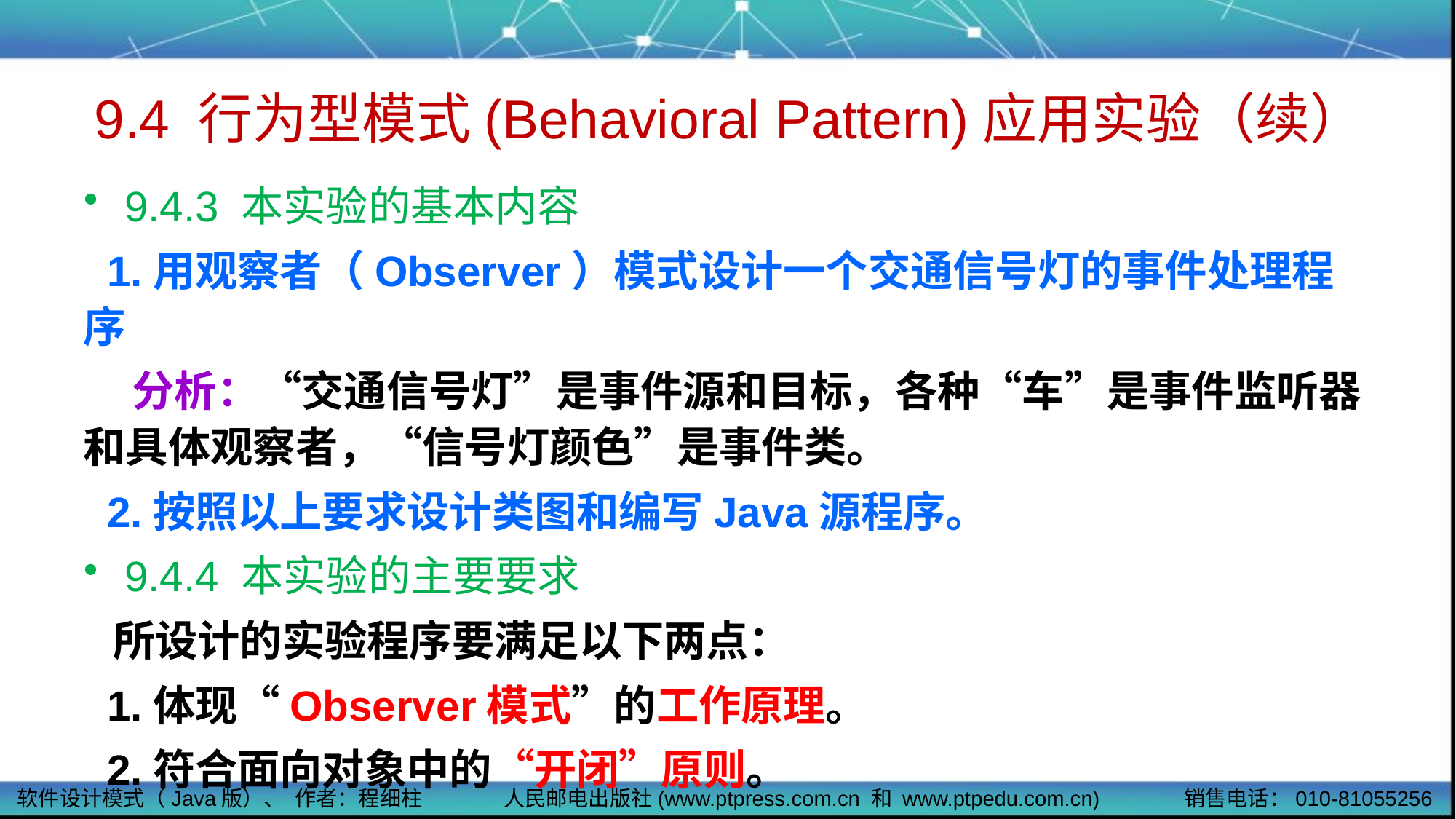

# 9.4 行为型模式(Behavioral Pattern)应用实验（续）
9.4.3 本实验的基本内容
  1.用观察者（Observer）模式设计一个交通信号灯的事件处理程序
    分析：“交通信号灯”是事件源和目标，各种“车”是事件监听器和具体观察者，“信号灯颜色”是事件类。
  2.按照以上要求设计类图和编写Java源程序。
9.4.4 本实验的主要要求
  所设计的实验程序要满足以下两点：
  1.体现“Observer模式”的工作原理。
  2.符合面向对象中的“开闭”原则。
软件设计模式（Java版）、  作者：程细柱
人民邮电出版社(www.ptpress.com.cn 和 www.ptpedu.com.cn)
销售电话：010-81055256